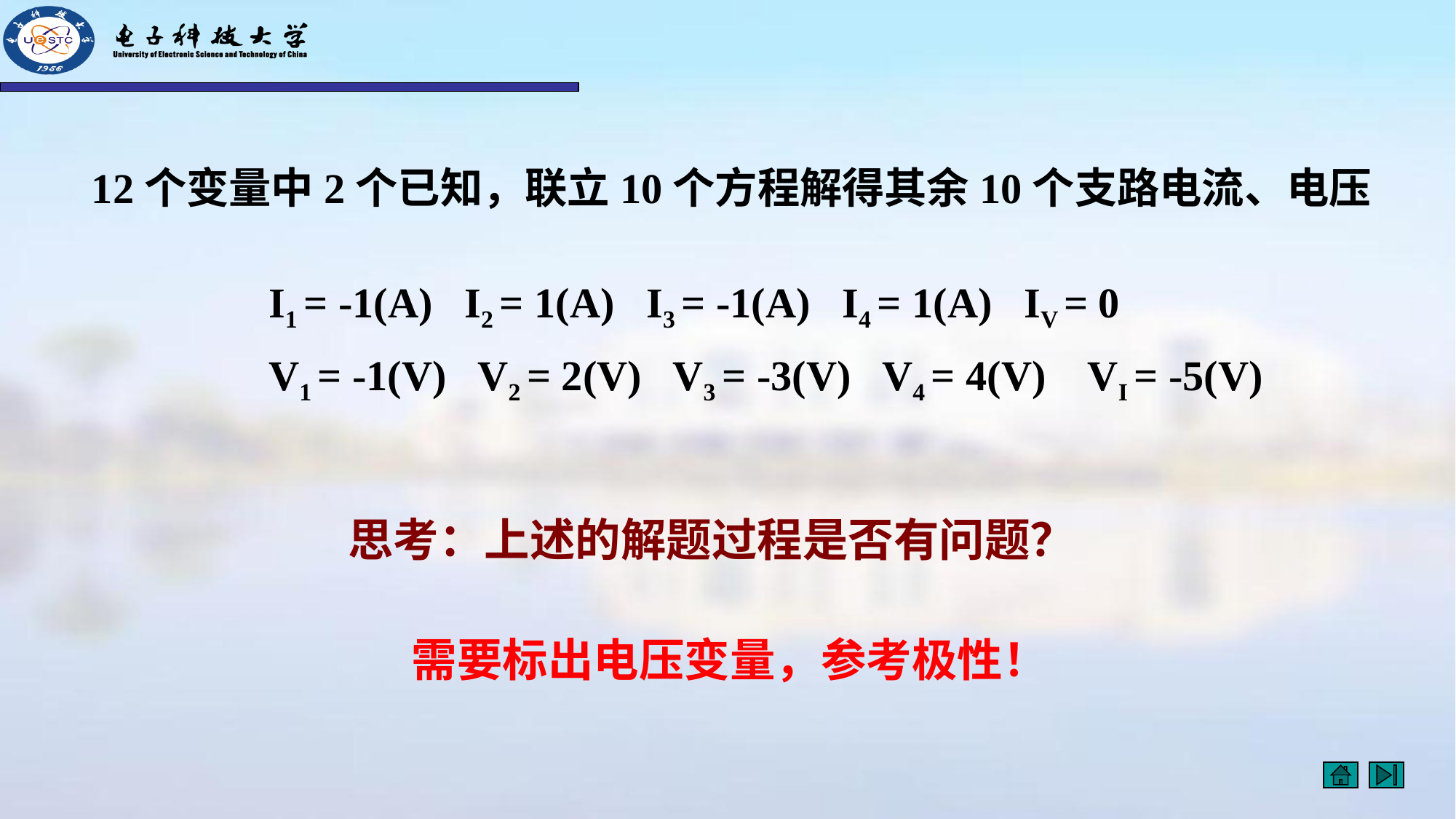

12个变量中2个已知，联立10个方程解得其余10个支路电流、电压
I1 = -1(A)   I2 = 1(A)   I3 = -1(A)   I4 = 1(A)   IV = 0
V1 = -1(V)   V2 = 2(V)   V3 = -3(V)   V4 = 4(V)    VI = -5(V)
思考：上述的解题过程是否有问题？
需要标出电压变量，参考极性！